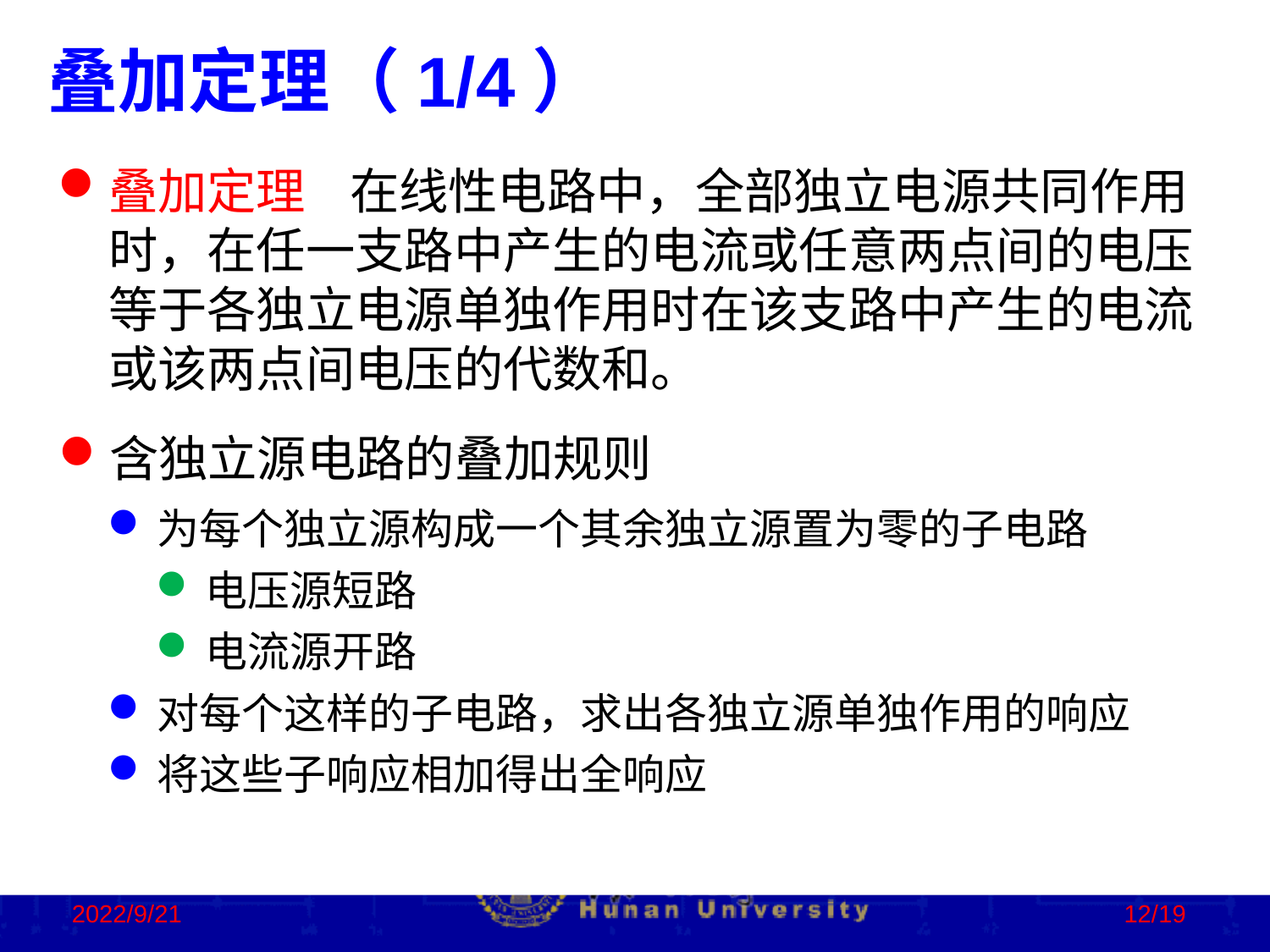

叠加定理（1/4）
叠加定理    在线性电路中，全部独立电源共同作用时，在任一支路中产生的电流或任意两点间的电压等于各独立电源单独作用时在该支路中产生的电流或该两点间电压的代数和。
含独立源电路的叠加规则
为每个独立源构成一个其余独立源置为零的子电路
电压源短路
电流源开路
对每个这样的子电路，求出各独立源单独作用的响应
将这些子响应相加得出全响应
2022/9/21
12/19